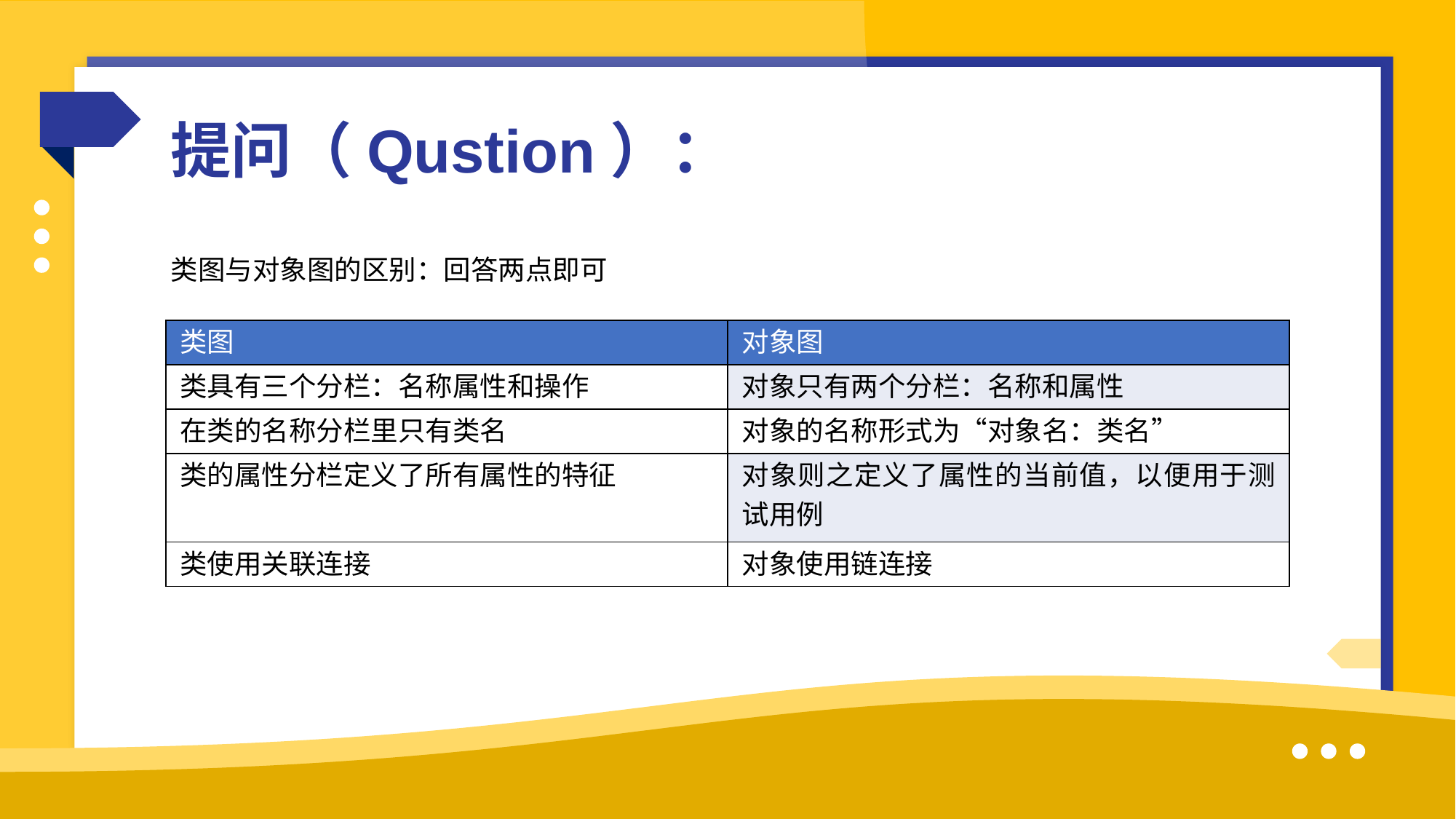

提问（Qustion）：
类图与对象图的区别：回答两点即可
| 类图 | 对象图 |
| --- | --- |
| 类具有三个分栏：名称属性和操作 | 对象只有两个分栏：名称和属性 |
| 在类的名称分栏里只有类名 | 对象的名称形式为“对象名：类名” |
| 类的属性分栏定义了所有属性的特征 | 对象则之定义了属性的当前值，以便用于测试用例 |
| 类使用关联连接 | 对象使用链连接 |